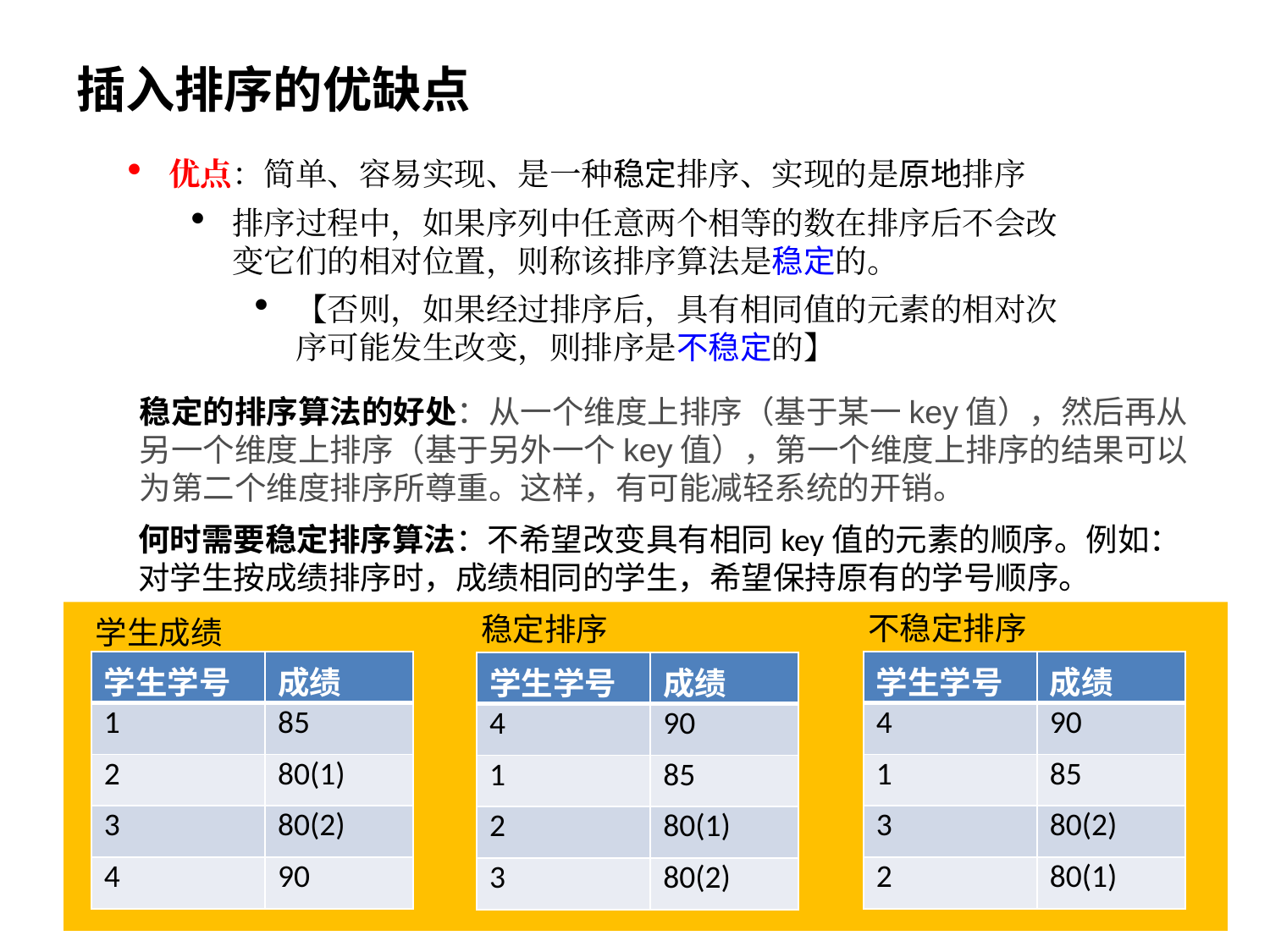

# 插入排序的优缺点
优点：简单、容易实现、是一种稳定排序、实现的是原地排序
排序过程中，如果序列中任意两个相等的数在排序后不会改变它们的相对位置，则称该排序算法是稳定的。
【否则，如果经过排序后，具有相同值的元素的相对次序可能发生改变，则排序是不稳定的】
稳定的排序算法的好处：从一个维度上排序（基于某一key值），然后再从另一个维度上排序（基于另外一个key值），第一个维度上排序的结果可以为第二个维度排序所尊重。这样，有可能减轻系统的开销。
何时需要稳定排序算法：不希望改变具有相同key值的元素的顺序。例如：
对学生按成绩排序时，成绩相同的学生，希望保持原有的学号顺序。

不稳定排序
稳定排序
学生成绩
| 学生学号 | 成绩 |
| --- | --- |
| 1 | 85 |
| 2 | 80(1) |
| 3 | 80(2) |
| 4 | 90 |
| 学生学号 | 成绩 |
| --- | --- |
| 4 | 90 |
| 1 | 85 |
| 3 | 80(2) |
| 2 | 80(1) |
| 学生学号 | 成绩 |
| --- | --- |
| 4 | 90 |
| 1 | 85 |
| 2 | 80(1) |
| 3 | 80(2) |
6